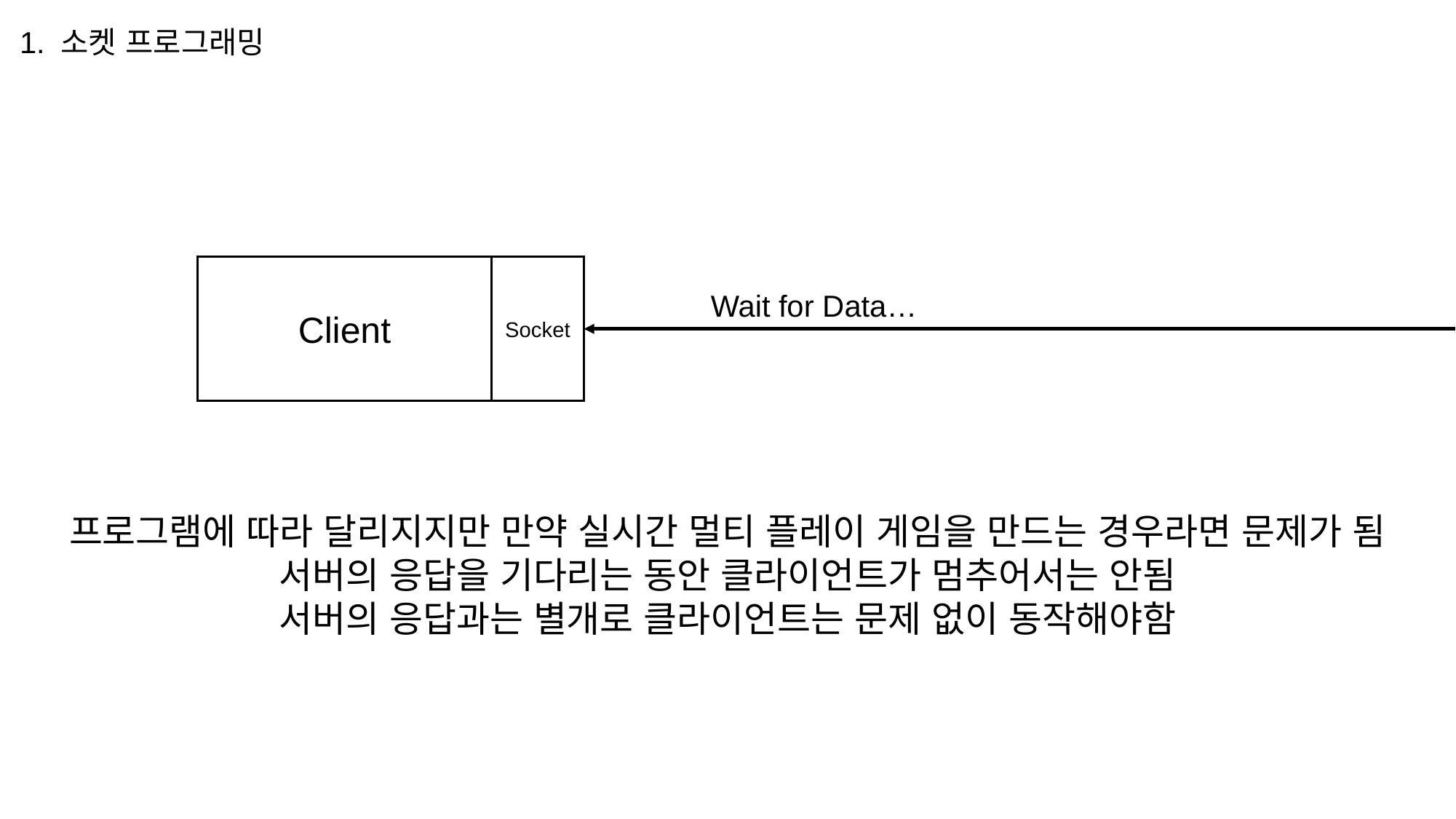

1. 소켓 프로그래밍
Client
Socket
Wait for Data…
프로그램에 따라 달리지지만 만약 실시간 멀티 플레이 게임을 만드는 경우라면 문제가 됨
서버의 응답을 기다리는 동안 클라이언트가 멈추어서는 안됨
서버의 응답과는 별개로 클라이언트는 문제 없이 동작해야함